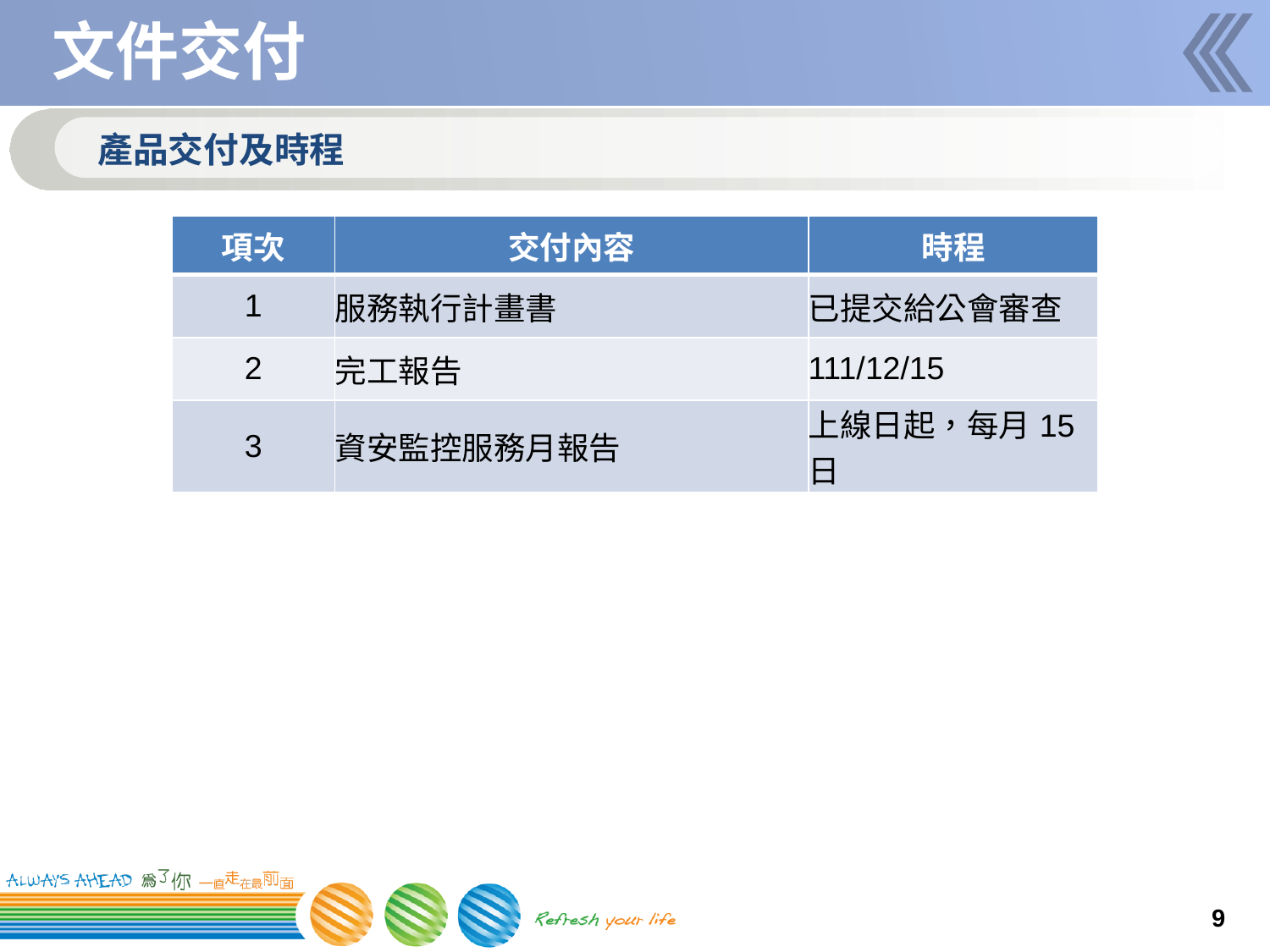

# 文件交付
產品交付及時程
| 項次 | 交付內容 | 時程 |
| --- | --- | --- |
| 1 | 服務執行計畫書 | 已提交給公會審查 |
| 2 | 完工報告 | 111/12/15 |
| 3 | 資安監控服務月報告 | 上線日起，每月15日 |
9